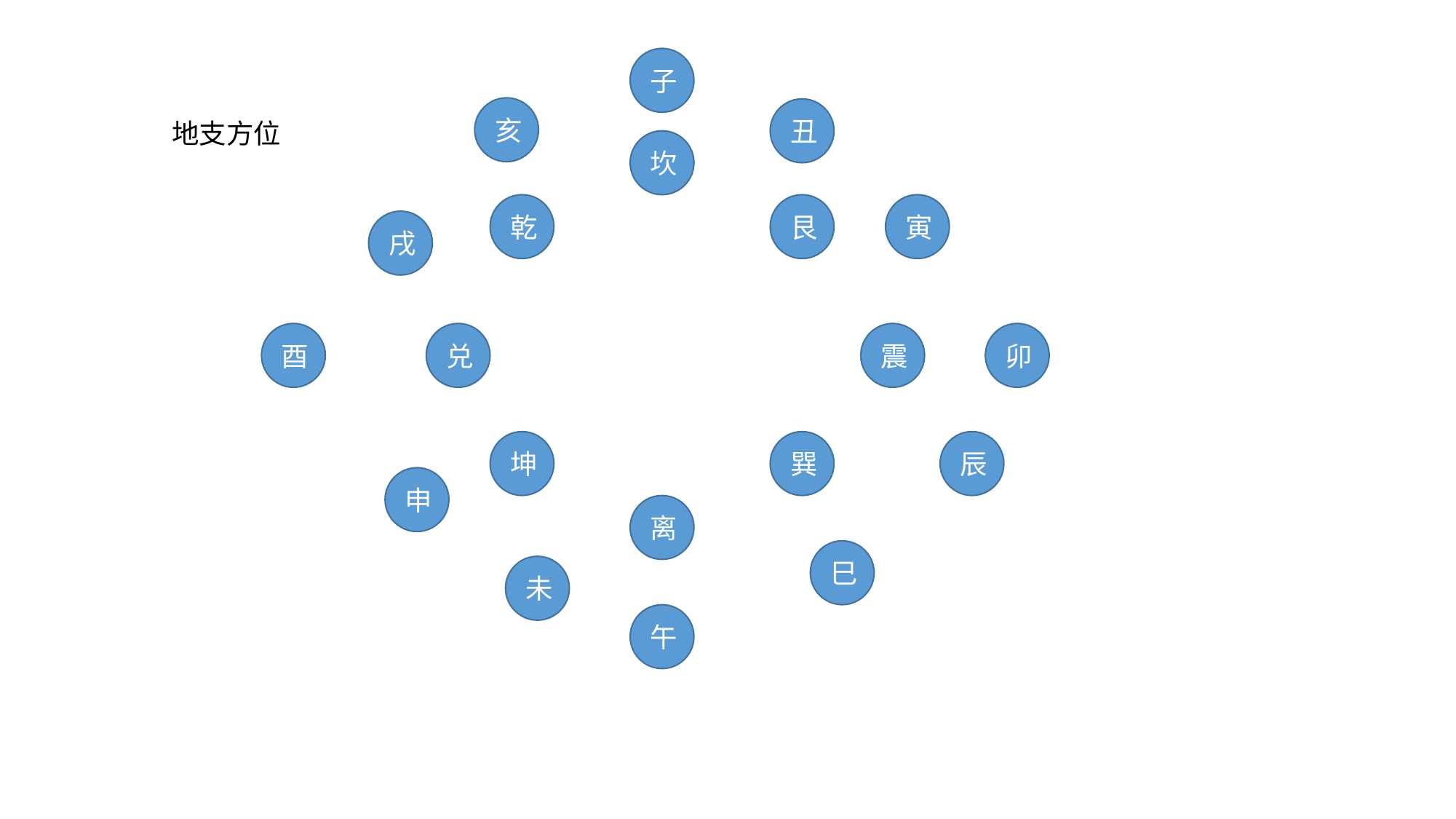

子
亥
丑
地支方位
坎
乾
艮
寅
戌
酉
兑
震
卯
坤
巽
辰
申
离
巳
未
午